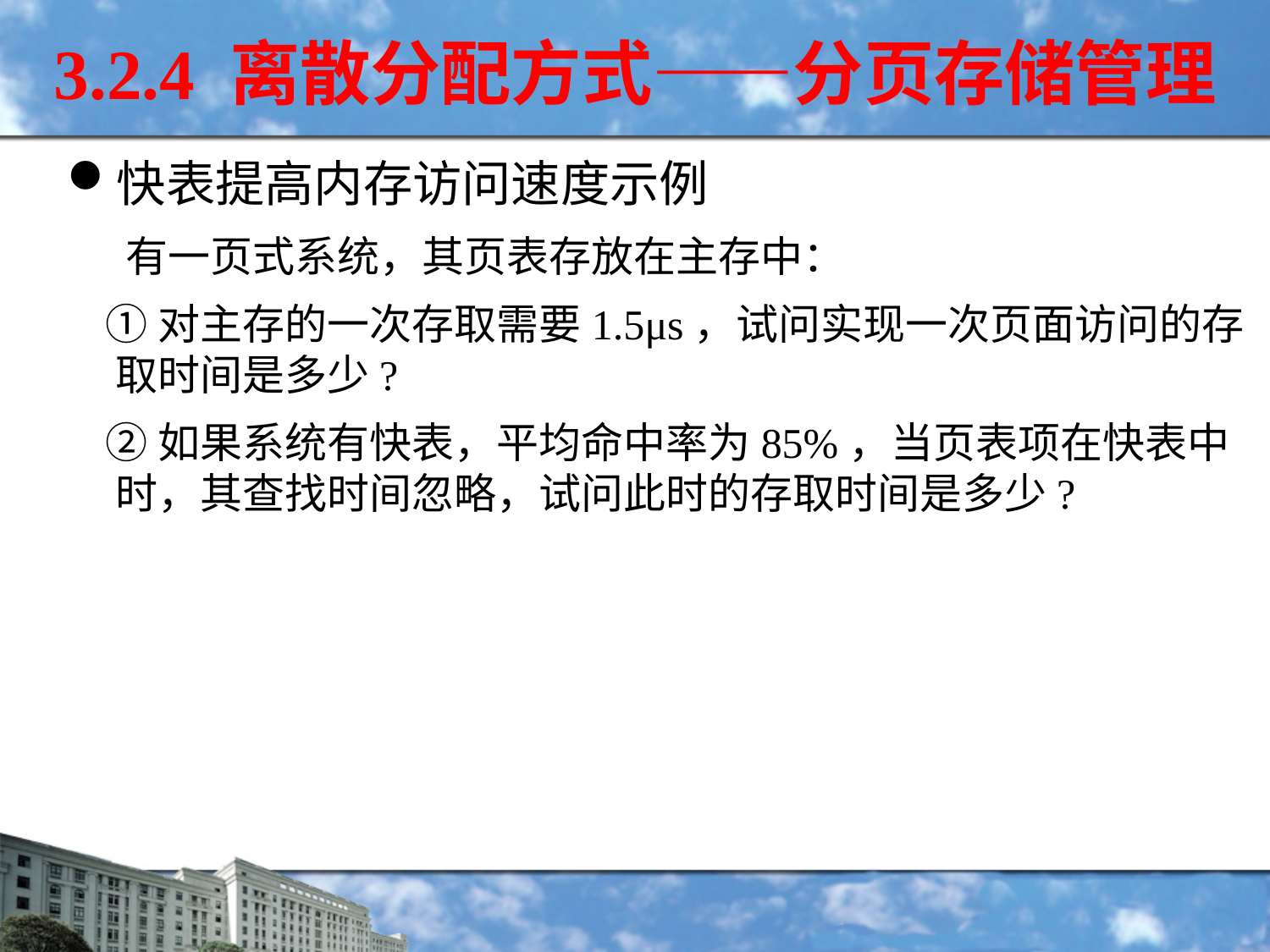

3.2.4 离散分配方式——分页存储管理
快表提高内存访问速度示例
     有一页式系统，其页表存放在主存中：
    ①对主存的一次存取需要1.5μs，试问实现一次页面访问的存取时间是多少?
    ②如果系统有快表，平均命中率为85%，当页表项在快表中时，其查找时间忽略，试问此时的存取时间是多少?